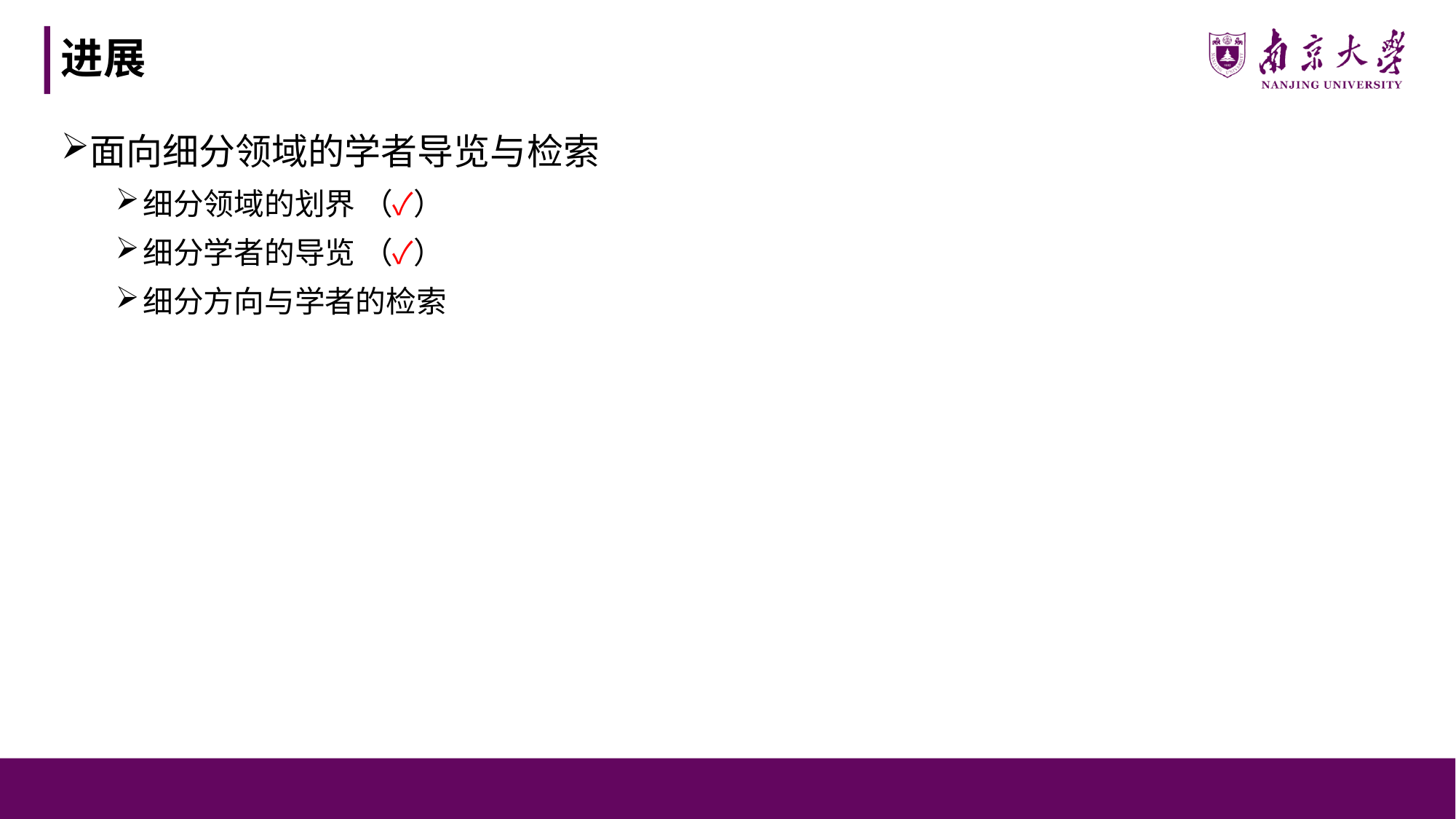

# 进展
面向细分领域的学者导览与检索
细分领域的划界 （✓）
细分学者的导览 （✓）
细分方向与学者的检索